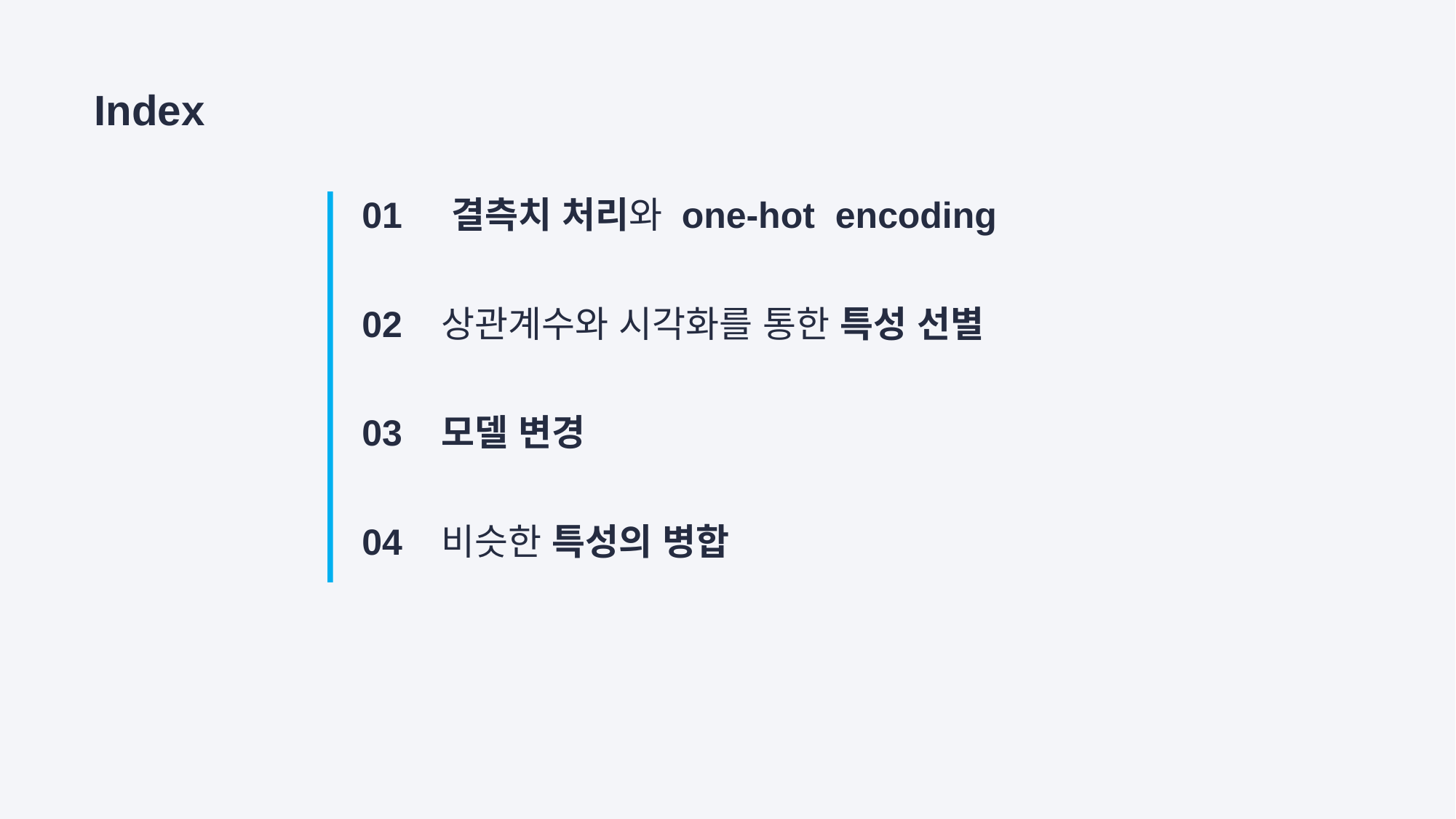

Index

01    결측치 처리와 one-hot  encoding

02   상관계수와 시각화를 통한 특성 선별

03   모델 변경

04   비슷한 특성의 병합